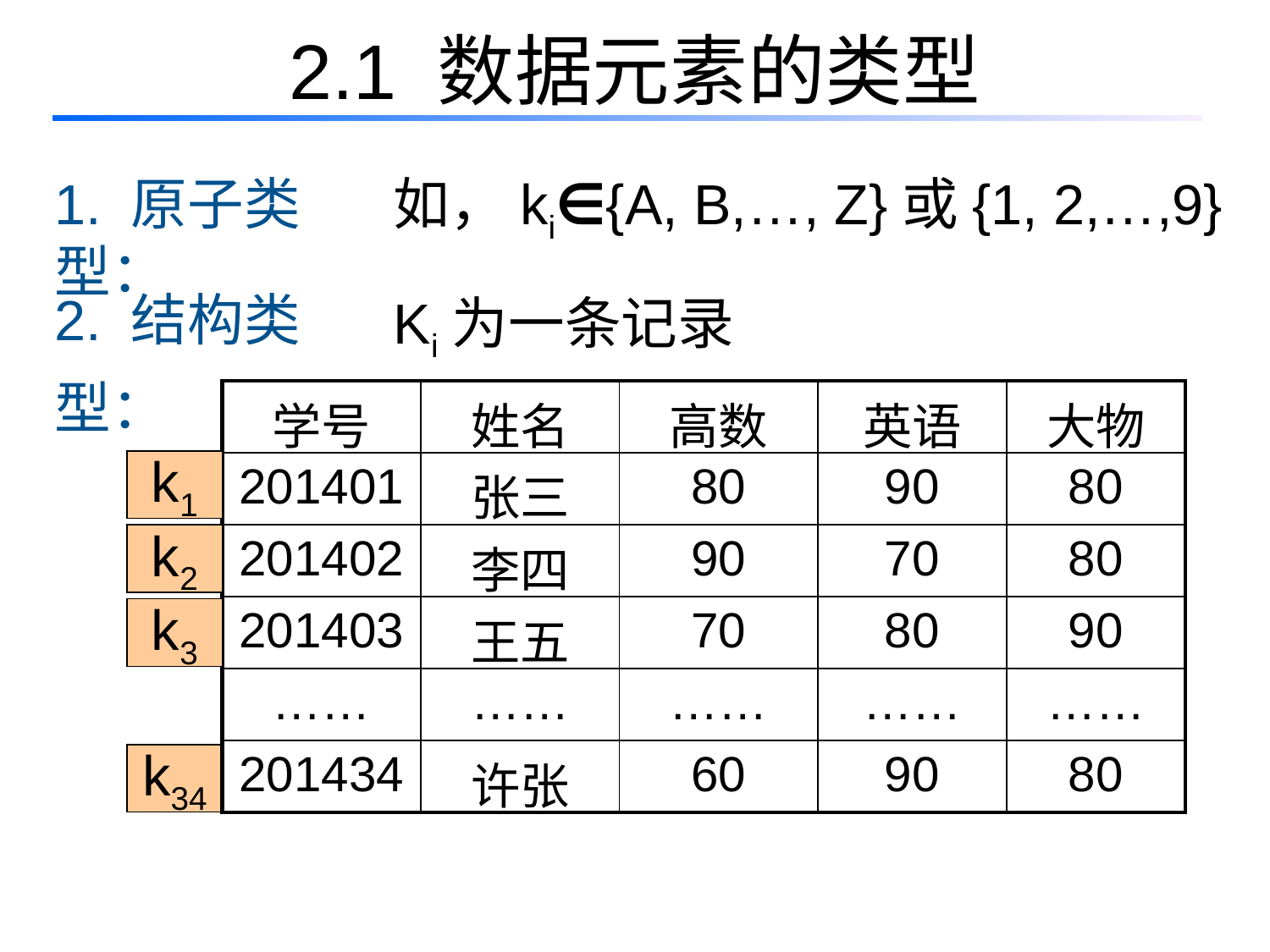

# 2.1 数据元素的类型

1. 原子类型：
如，ki∈{A, B,…, Z}或{1, 2,…,9}
2. 结构类型：
Ki为一条记录
| 学号 | 姓名 | 高数 | 英语 | 大物 |
| --- | --- | --- | --- | --- |
| 201401 | 张三 | 80 | 90 | 80 |
| 201402 | 李四 | 90 | 70 | 80 |
| 201403 | 王五 | 70 | 80 | 90 |
| …… | …… | …… | …… | …… |
| 201434 | 许张 | 60 | 90 | 80 |
k1
k2
k3
k34